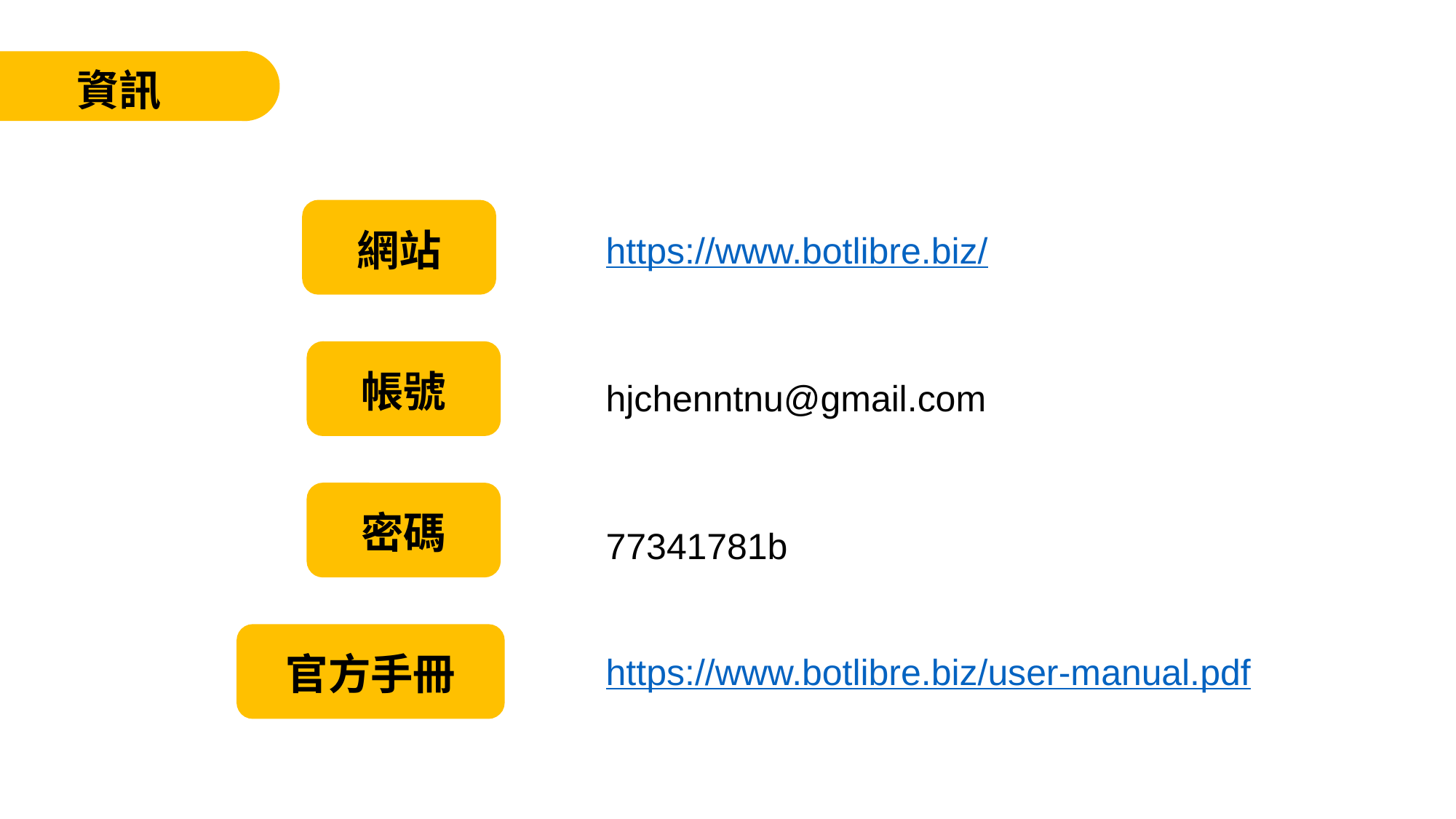

資訊

網站
https://www.botlibre.biz/

帳號
hjchenntnu@gmail.com

密碼
77341781b

官方手冊
https://www.botlibre.biz/user-manual.pdf